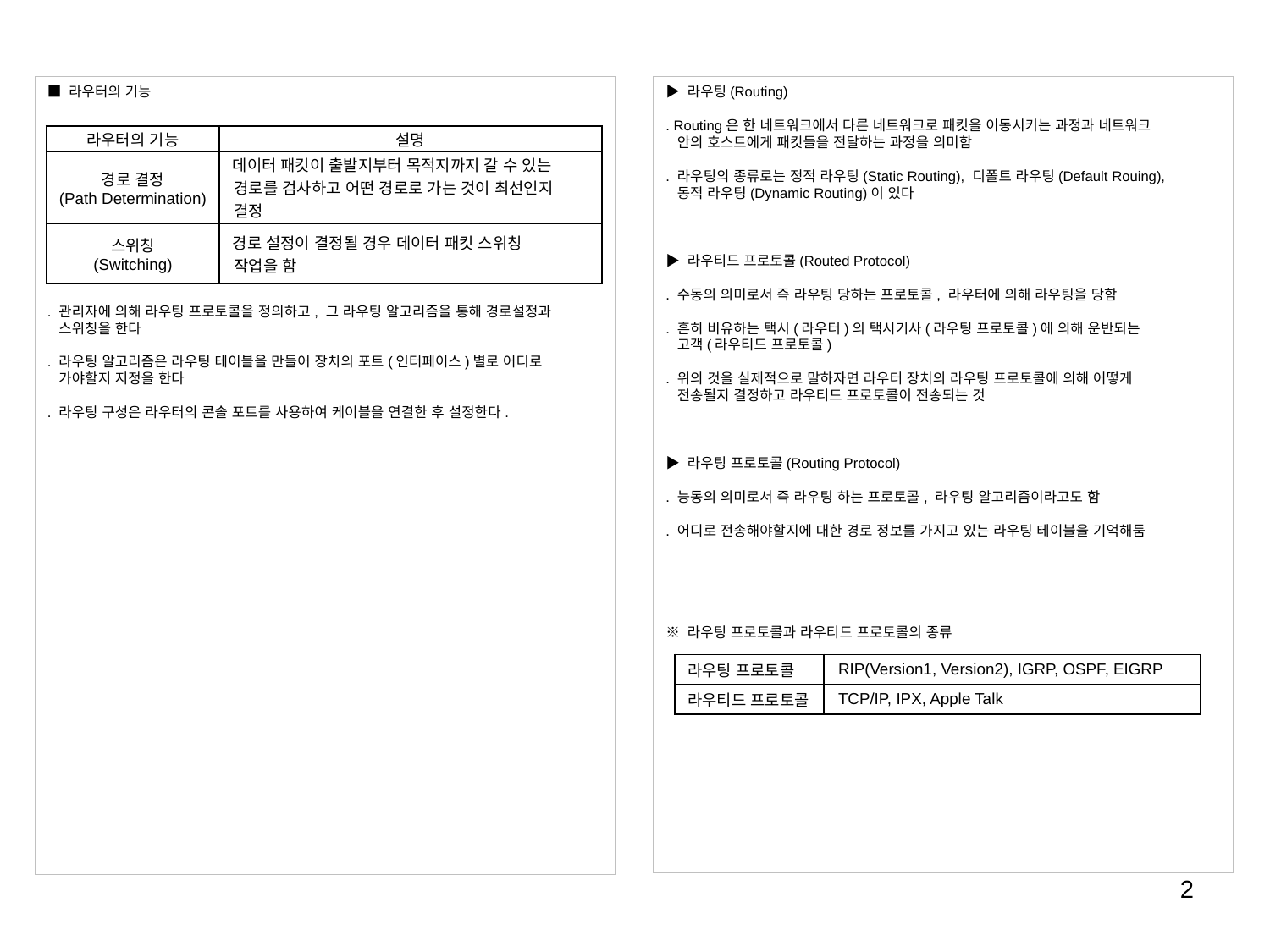

■ 라우터의 기능

. 관리자에 의해 라우팅 프로토콜을 정의하고, 그 라우팅 알고리즘을 통해 경로설정과
  스위칭을 한다

. 라우팅 알고리즘은 라우팅 테이블을 만들어 장치의 포트(인터페이스)별로 어디로
  가야할지 지정을 한다

. 라우팅 구성은 라우터의 콘솔 포트를 사용하여 케이블을 연결한 후 설정한다.

▶ 라우팅(Routing)

. Routing은 한 네트워크에서 다른 네트워크로 패킷을 이동시키는 과정과 네트워크
  안의 호스트에게 패킷들을 전달하는 과정을 의미함

. 라우팅의 종류로는 정적 라우팅(Static Routing), 디폴트 라우팅(Default Rouing),
  동적 라우팅(Dynamic Routing)이 있다

▶ 라우티드 프로토콜(Routed Protocol)

. 수동의 의미로서 즉 라우팅 당하는 프로토콜, 라우터에 의해 라우팅을 당함

. 흔히 비유하는 택시(라우터)의 택시기사(라우팅 프로토콜)에 의해 운반되는
  고객(라우티드 프로토콜)

. 위의 것을 실제적으로 말하자면 라우터 장치의 라우팅 프로토콜에 의해 어떻게
  전송될지 결정하고 라우티드 프로토콜이 전송되는 것

▶ 라우팅 프로토콜(Routing Protocol)

. 능동의 의미로서 즉 라우팅 하는 프로토콜, 라우팅 알고리즘이라고도 함

. 어디로 전송해야할지에 대한 경로 정보를 가지고 있는 라우팅 테이블을 기억해둠

※ 라우팅 프로토콜과 라우티드 프로토콜의 종류

| 라우터의 기능 | 설명 |
| --- | --- |
| 경로 결정 (Path Determination) | 데이터 패킷이 출발지부터 목적지까지 갈 수 있는 경로를 검사하고 어떤 경로로 가는 것이 최선인지 결정 |
| 스위칭 (Switching) | 경로 설정이 결정될 경우 데이터 패킷 스위칭 작업을 함 |
| 라우팅 프로토콜 | RIP(Version1, Version2), IGRP, OSPF, EIGRP |
| --- | --- |
| 라우티드 프로토콜 | TCP/IP, IPX, Apple Talk |
2